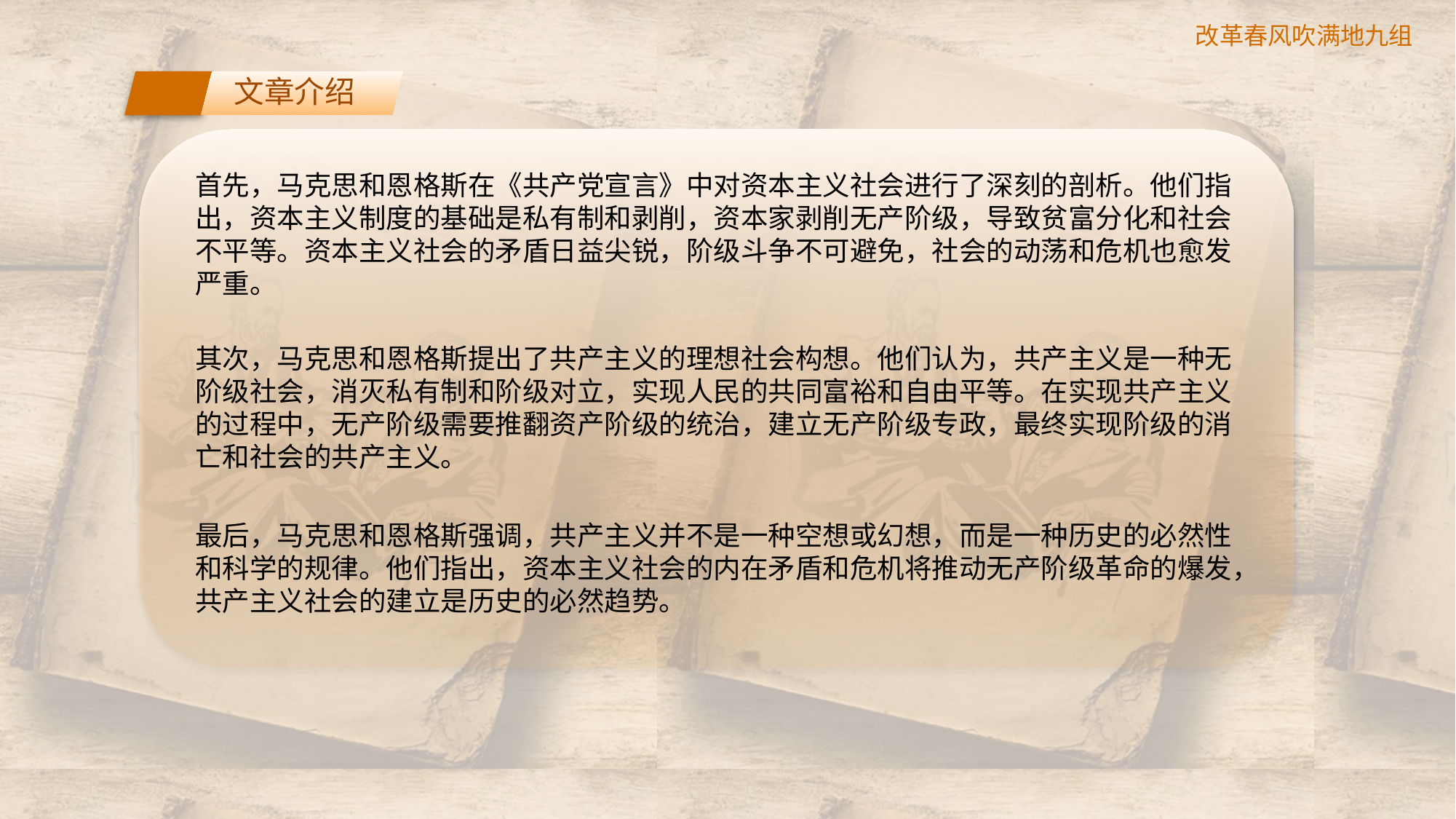

文章介绍

首先，马克思和恩格斯在《共产党宣言》中对资本主义社会进行了深刻的剖析。他们指出，资本主义制度的基础是私有制和剥削，资本家剥削无产阶级，导致贫富分化和社会不平等。资本主义社会的矛盾日益尖锐，阶级斗争不可避免，社会的动荡和危机也愈发严重。
其次，马克思和恩格斯提出了共产主义的理想社会构想。他们认为，共产主义是一种无阶级社会，消灭私有制和阶级对立，实现人民的共同富裕和自由平等。在实现共产主义的过程中，无产阶级需要推翻资产阶级的统治，建立无产阶级专政，最终实现阶级的消亡和社会的共产主义。
最后，马克思和恩格斯强调，共产主义并不是一种空想或幻想，而是一种历史的必然性和科学的规律。他们指出，资本主义社会的内在矛盾和危机将推动无产阶级革命的爆发，共产主义社会的建立是历史的必然趋势。